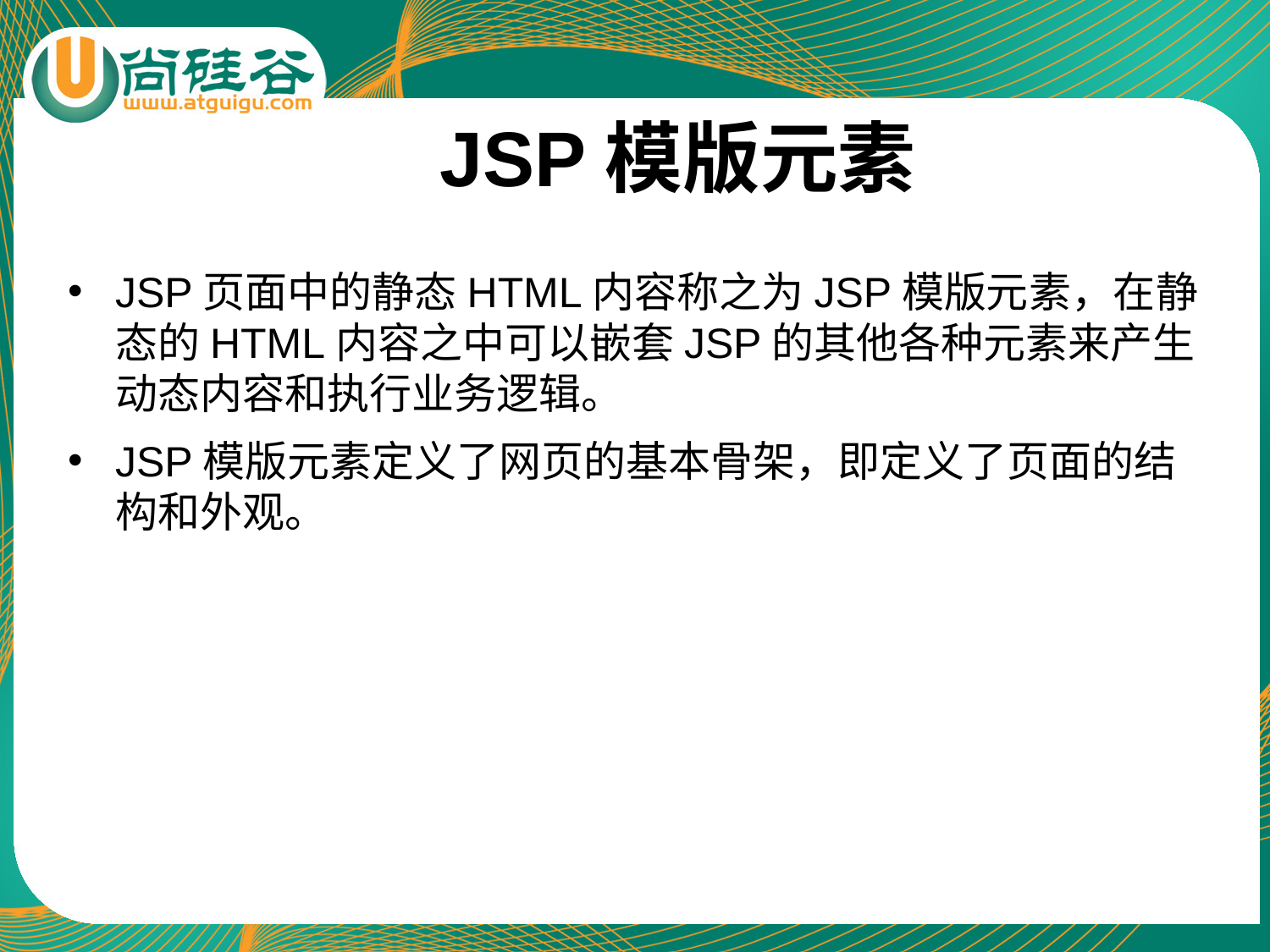

# JSP模版元素
JSP页面中的静态HTML内容称之为JSP模版元素，在静态的HTML内容之中可以嵌套JSP的其他各种元素来产生动态内容和执行业务逻辑。
JSP模版元素定义了网页的基本骨架，即定义了页面的结构和外观。